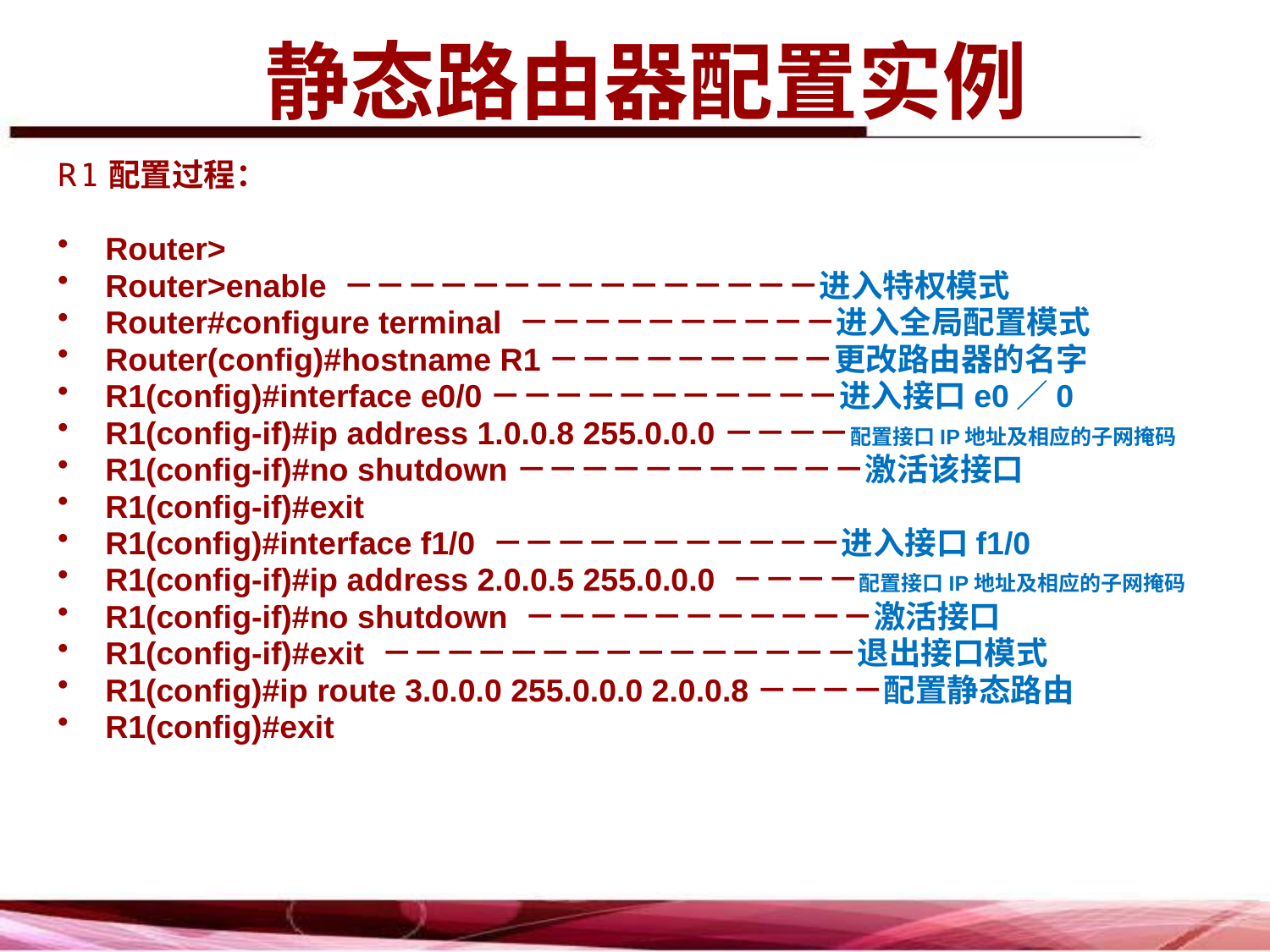

静态路由器配置实例
R1配置过程：

Router>
Router>enable －－－－－－－－－－－－－－－进入特权模式
Router#configure terminal －－－－－－－－－－进入全局配置模式
Router(config)#hostname R1－－－－－－－－－更改路由器的名字
R1(config)#interface e0/0－－－－－－－－－－－进入接口e0／0
R1(config-if)#ip address 1.0.0.8 255.0.0.0－－－－配置接口IP地址及相应的子网掩码
R1(config-if)#no shutdown－－－－－－－－－－－激活该接口
R1(config-if)#exit
R1(config)#interface f1/0 －－－－－－－－－－－进入接口f1/0
R1(config-if)#ip address 2.0.0.5 255.0.0.0 －－－－配置接口IP地址及相应的子网掩码
R1(config-if)#no shutdown －－－－－－－－－－－激活接口
R1(config-if)#exit －－－－－－－－－－－－－－－退出接口模式
R1(config)#ip route 3.0.0.0 255.0.0.0 2.0.0.8－－－－配置静态路由
R1(config)#exit